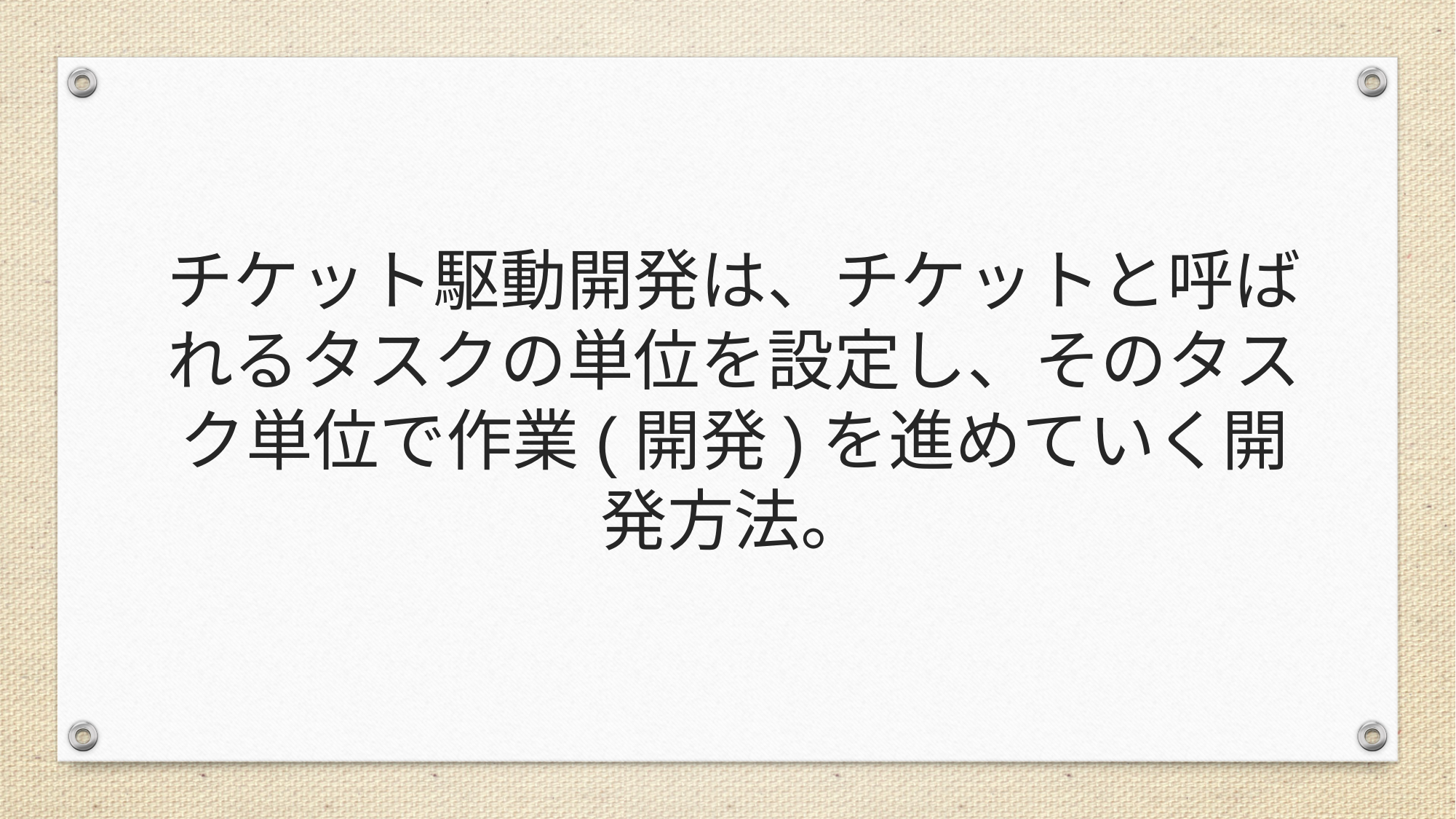

チケット駆動開発は、チケットと呼ばれるタスクの単位を設定し、そのタスク単位で作業(開発)を進めていく開発方法。